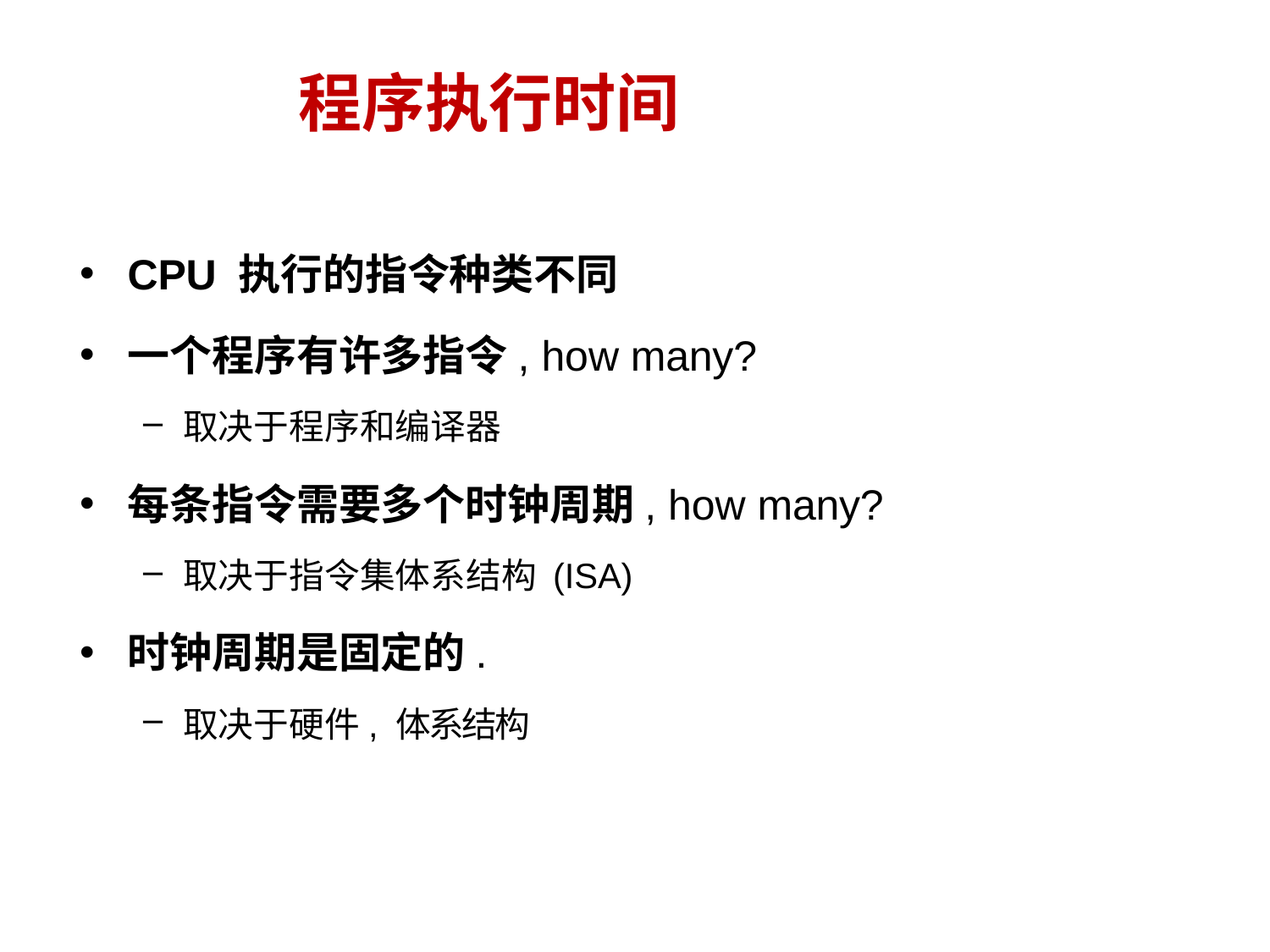

# 程序执行时间
CPU 执行的指令种类不同
一个程序有许多指令, how many?
取决于程序和编译器
每条指令需要多个时钟周期, how many?
取决于指令集体系结构 (ISA)
时钟周期是固定的.
取决于硬件, 体系结构